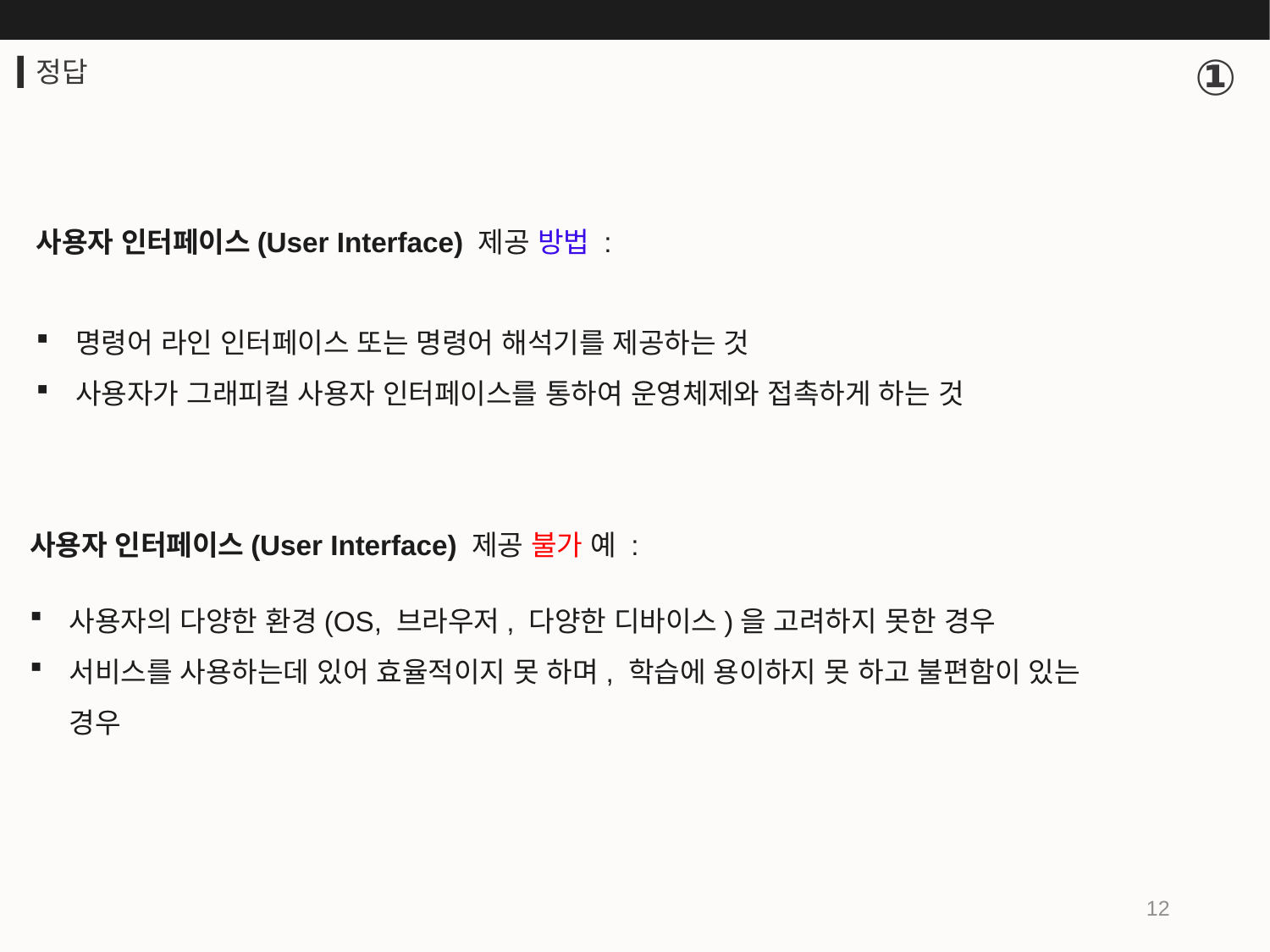

①
정답

사용자 인터페이스(User Interface) 제공 방법 :

명령어 라인 인터페이스 또는 명령어 해석기를 제공하는 것
사용자가 그래피컬 사용자 인터페이스를 통하여 운영체제와 접촉하게 하는 것
사용자 인터페이스(User Interface) 제공 불가 예 :

사용자의 다양한 환경(OS, 브라우저, 다양한 디바이스)을 고려하지 못한 경우
서비스를 사용하는데 있어 효율적이지 못 하며, 학습에 용이하지 못 하고 불편함이 있는 경우
12